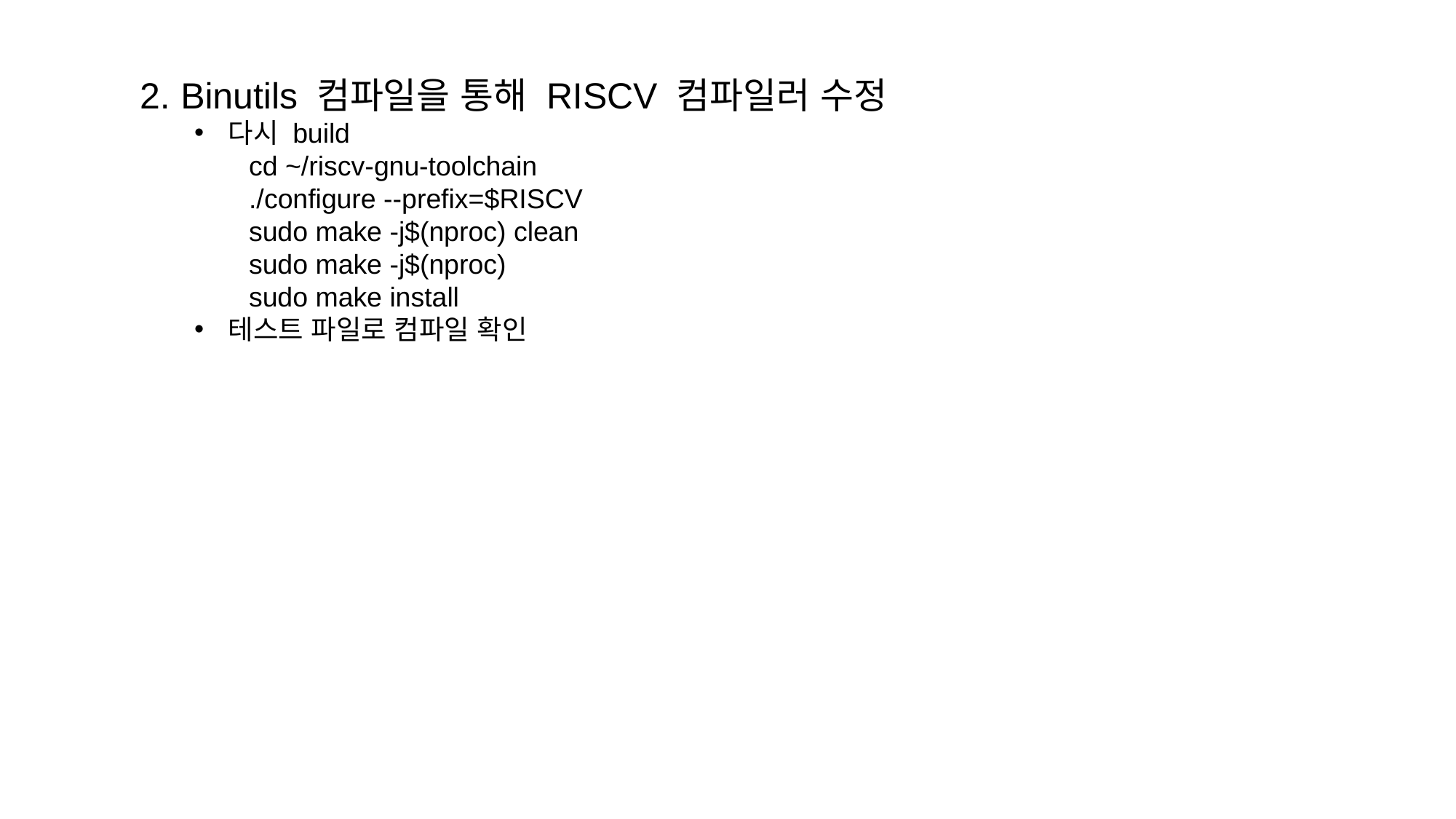

Binutils 컴파일을 통해 RISCV 컴파일러 수정
다시 build
cd ~/riscv-gnu-toolchain
./configure --prefix=$RISCV
sudo make -j$(nproc) clean
sudo make -j$(nproc)
sudo make install
테스트 파일로 컴파일 확인